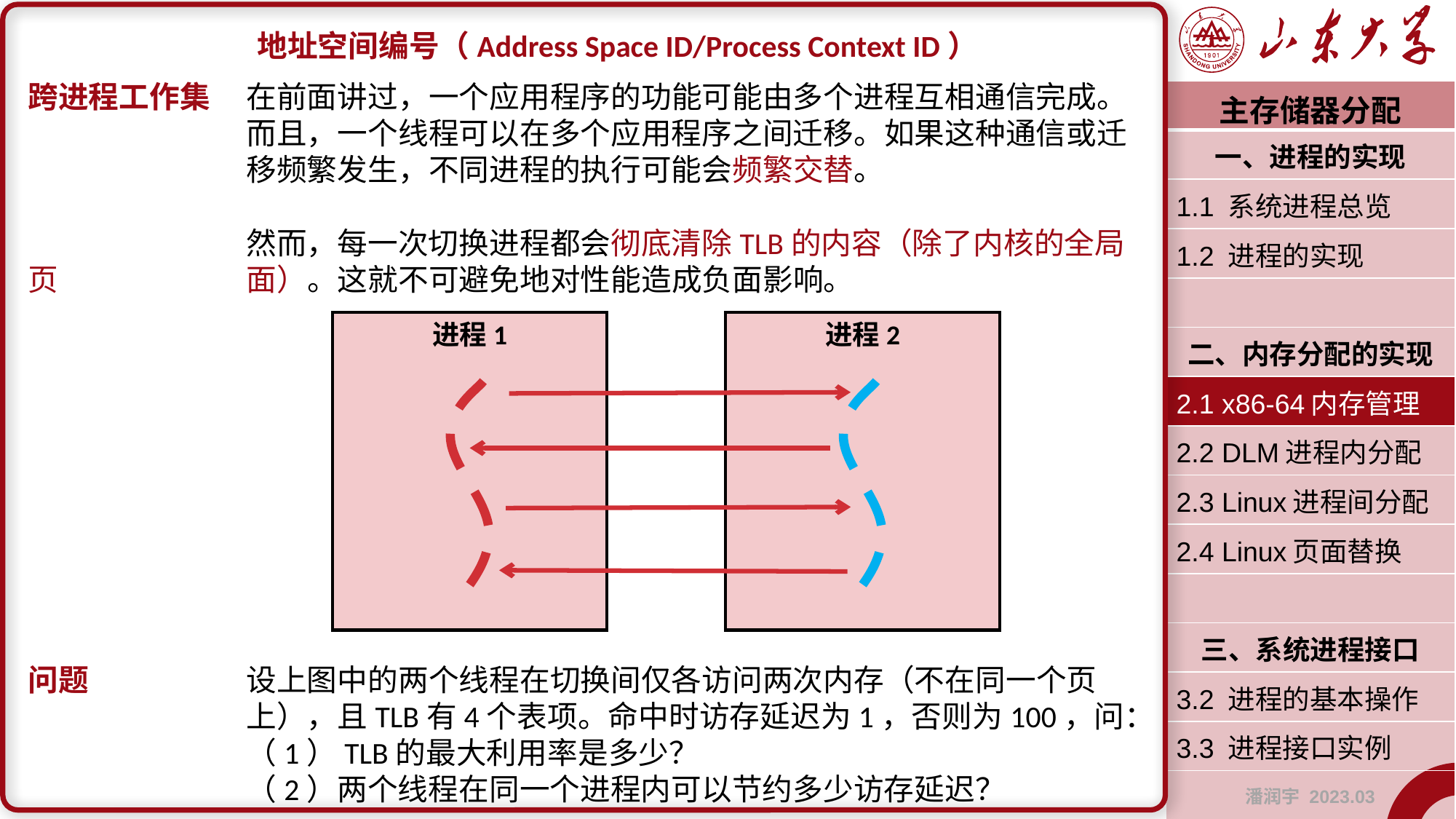

地址空间编号（Address Space ID/Process Context ID）
跨进程工作集	在前面讲过，一个应用程序的功能可能由多个进程互相通信完成。		而且，一个线程可以在多个应用程序之间迁移。如果这种通信或迁		移频繁发生，不同进程的执行可能会频繁交替。

		然而，每一次切换进程都会彻底清除TLB的内容（除了内核的全局页		面）。这就不可避免地对性能造成负面影响。

问题		设上图中的两个线程在切换间仅各访问两次内存（不在同一个页			上），且TLB有4个表项。命中时访存延迟为1，否则为100，问：
		（1）TLB的最大利用率是多少？
		（2）两个线程在同一个进程内可以节约多少访存延迟？
| 主存储器分配 |
| --- |
| 一、进程的实现 |
| 1.1 系统进程总览 |
| 1.2 进程的实现 |
|  |
| 二、内存分配的实现 |
| 2.1 x86-64内存管理 |
| 2.2 DLM进程内分配 |
| 2.3 Linux进程间分配 |
| 2.4 Linux页面替换 |
|  |
| 三、系统进程接口 |
| 3.2 进程的基本操作 |
| 3.3 进程接口实例 |
| 潘润宇 2023.03 |
进程1
进程2